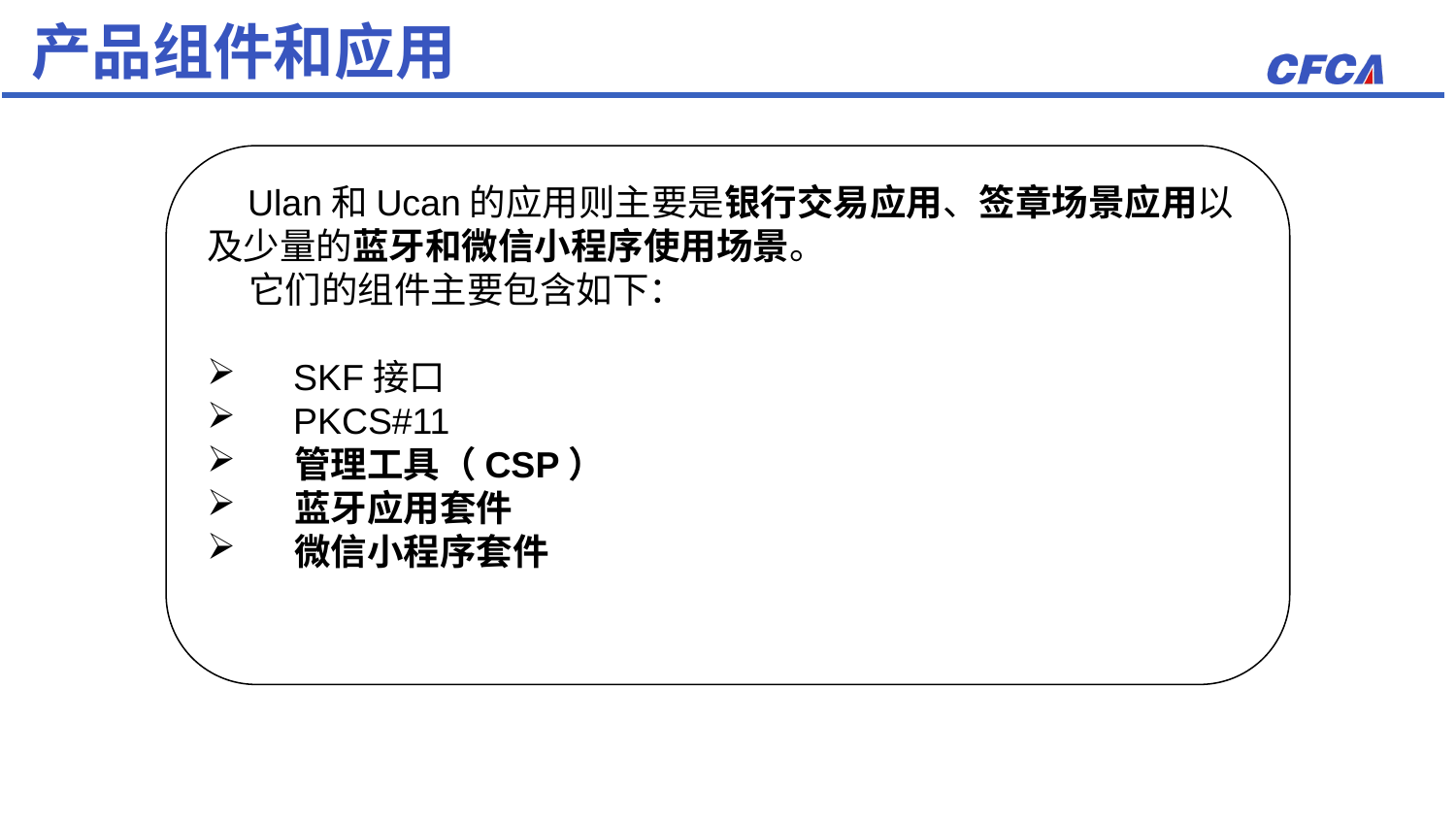

产品组件和应用

    Ulan和Ucan的应用则主要是银行交易应用、签章场景应用以及少量的蓝牙和微信小程序使用场景。
    它们的组件主要包含如下：

    SKF接口
    PKCS#11
    管理工具（CSP）
    蓝牙应用套件
    微信小程序套件